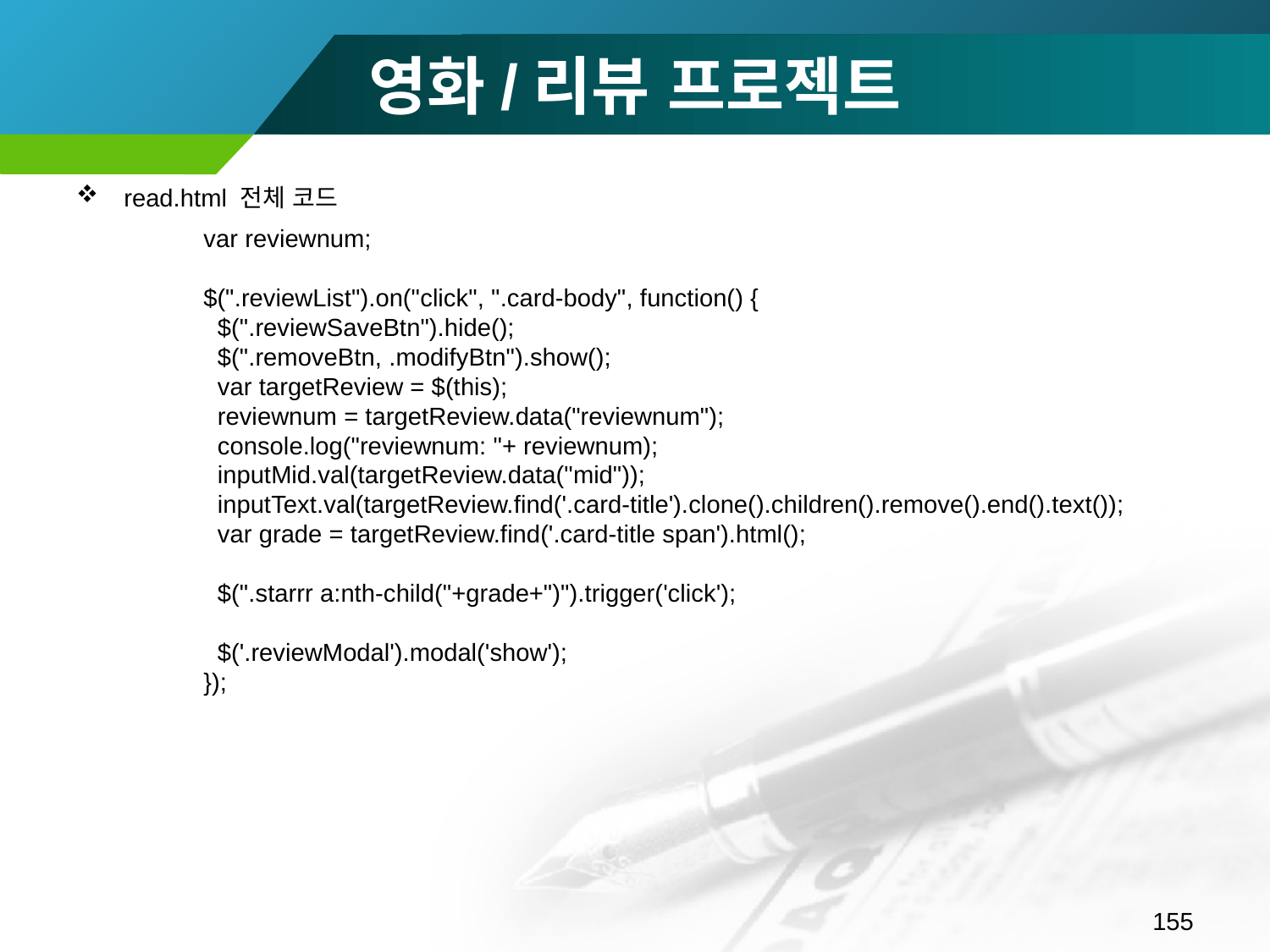

# 영화/리뷰 프로젝트
read.html 전체 코드
        var reviewnum;

        $(".reviewList").on("click", ".card-body", function() {
          $(".reviewSaveBtn").hide();
          $(".removeBtn, .modifyBtn").show();
          var targetReview = $(this);
          reviewnum = targetReview.data("reviewnum");
          console.log("reviewnum: "+ reviewnum);
          inputMid.val(targetReview.data("mid"));
          inputText.val(targetReview.find('.card-title').clone().children().remove().end().text());
          var grade = targetReview.find('.card-title span').html();

          $(".starrr a:nth-child("+grade+")").trigger('click');

          $('.reviewModal').modal('show');
        });

155